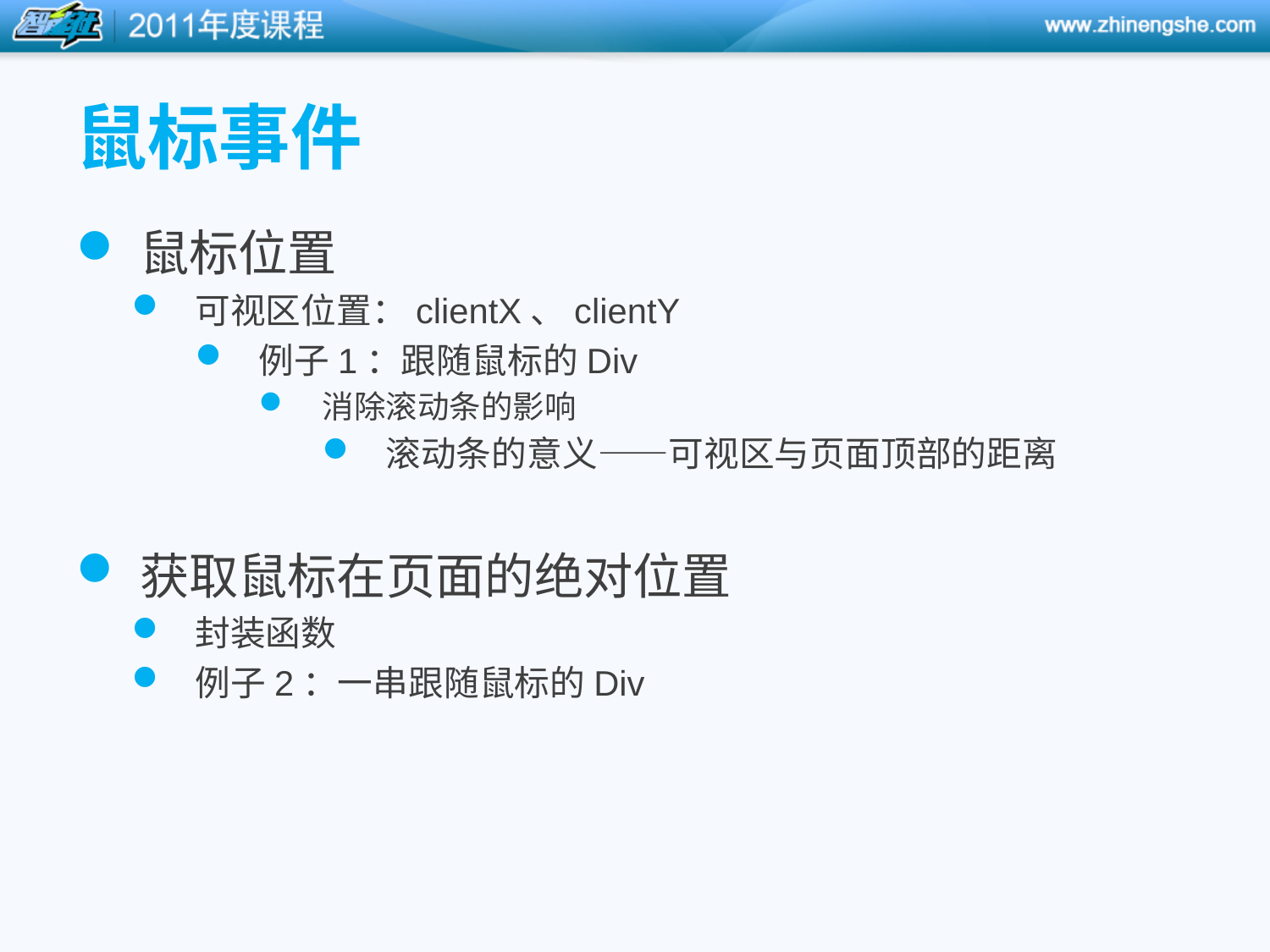

# 鼠标事件
鼠标位置
可视区位置：clientX、clientY
例子1：跟随鼠标的Div
消除滚动条的影响
滚动条的意义——可视区与页面顶部的距离

获取鼠标在页面的绝对位置
封装函数
例子2：一串跟随鼠标的Div